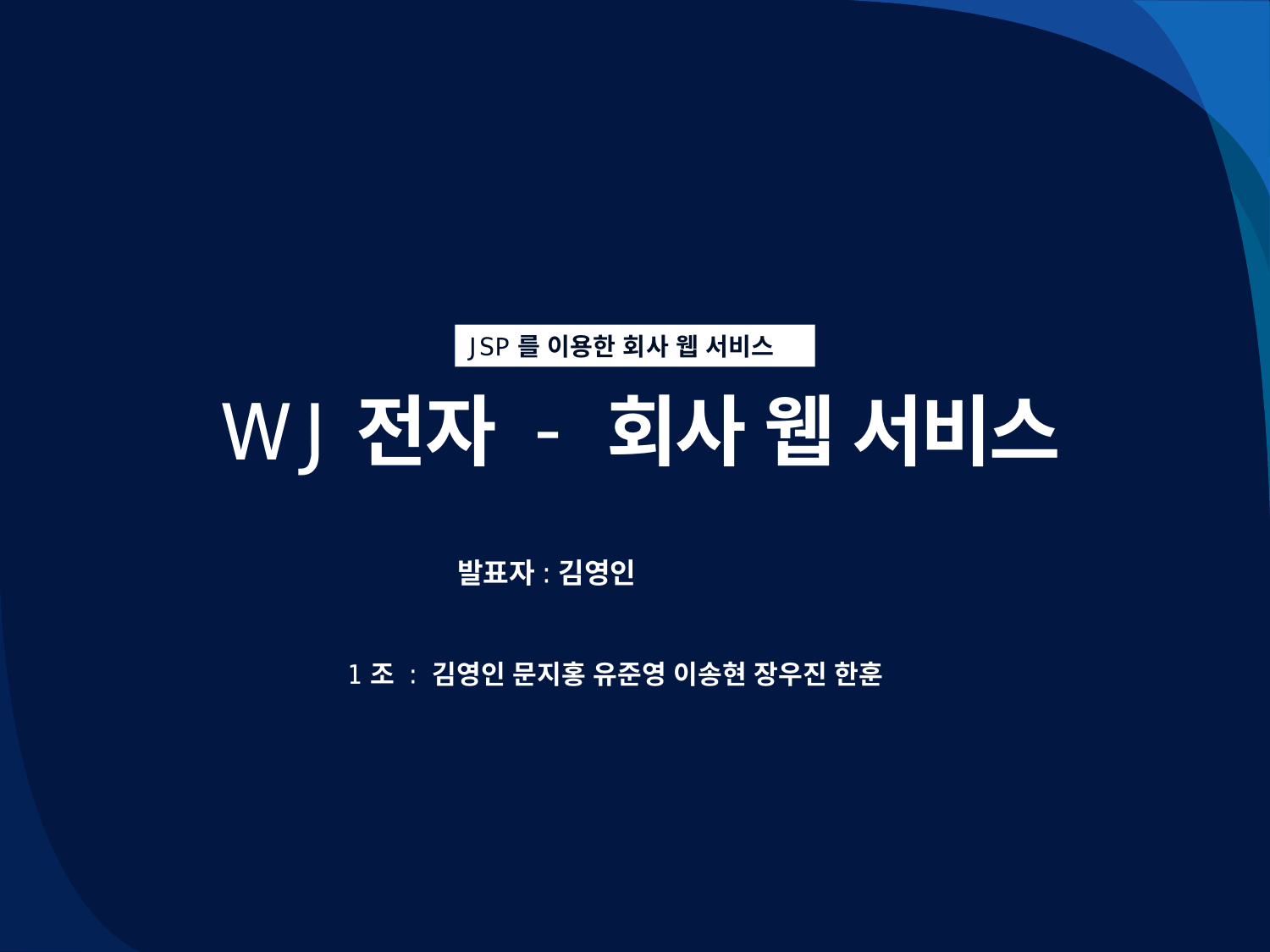

JSP를 이용한 회사 웹 서비스
 WJ전자 - 회사 웹 서비스
발표자:김영인
1조 : 김영인 문지홍 유준영 이송현 장우진 한훈